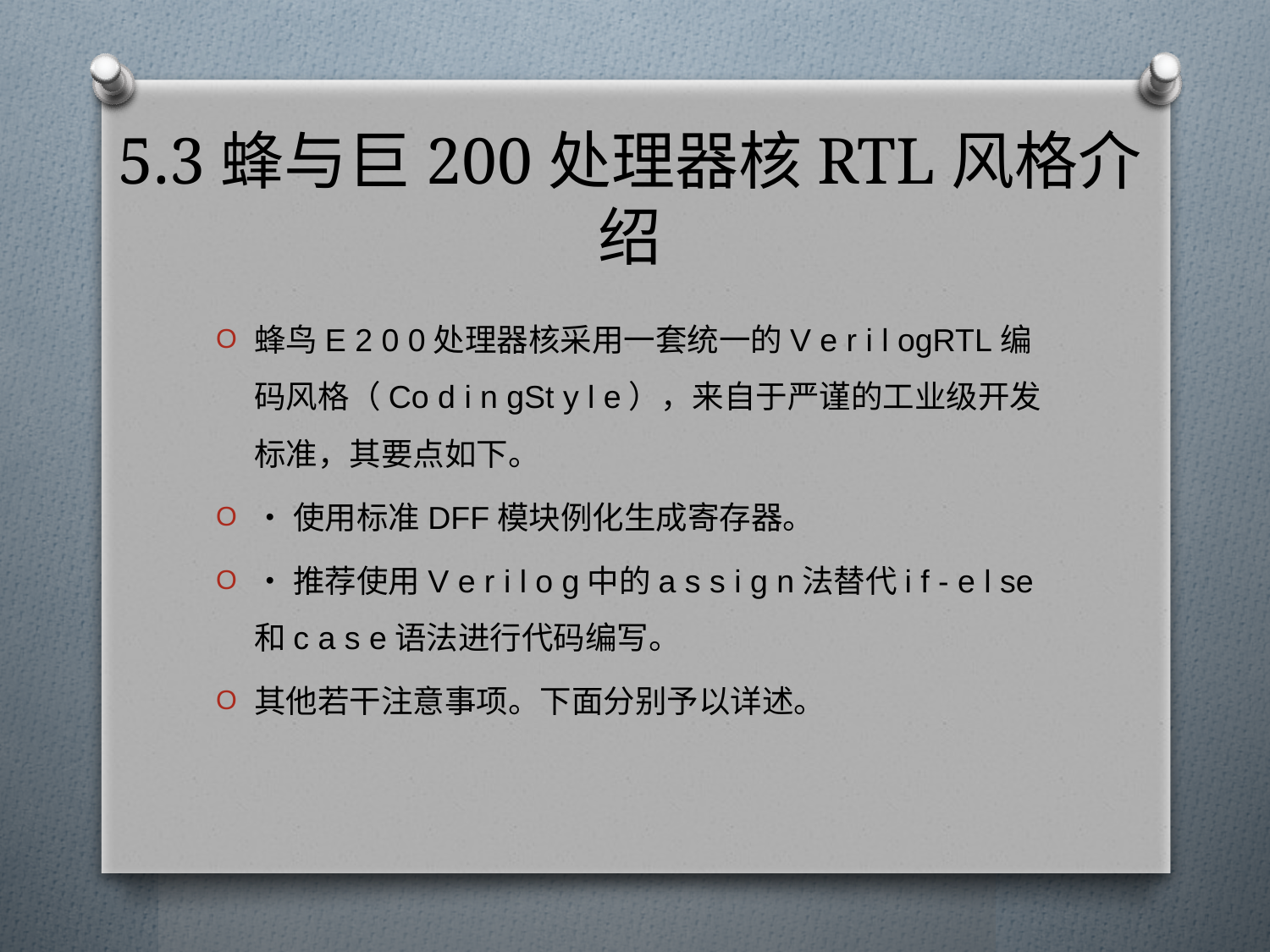

# 5.3蜂与巨200处理器核RTL风格介绍
蜂鸟E 2 0 0处理器核采用一套统一的V e r i l ogRTL编码风格（Co d i n gSt y l e），来自于严谨的工业级开发标准，其要点如下。
•使用标准DFF模块例化生成寄存器。
•推荐使用V e r i l o g中的a s s i g n法替代i f - e l se和c a s e语法进行代码编写。
其他若干注意事项。下面分别予以详述。